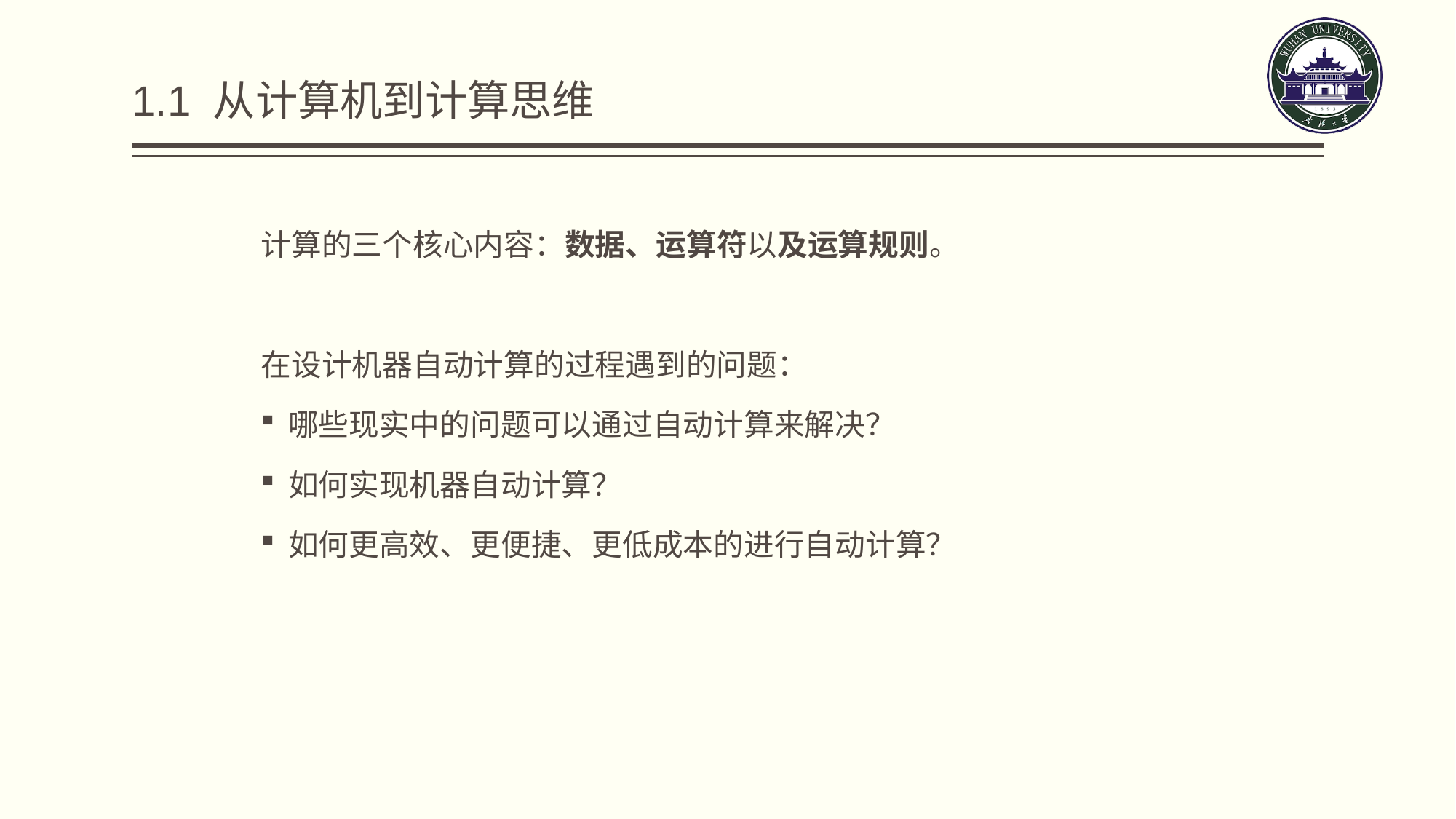

# 1.1 从计算机到计算思维
计算的三个核心内容：数据、运算符以及运算规则。

在设计机器自动计算的过程遇到的问题：
哪些现实中的问题可以通过自动计算来解决？
如何实现机器自动计算？
如何更高效、更便捷、更低成本的进行自动计算？